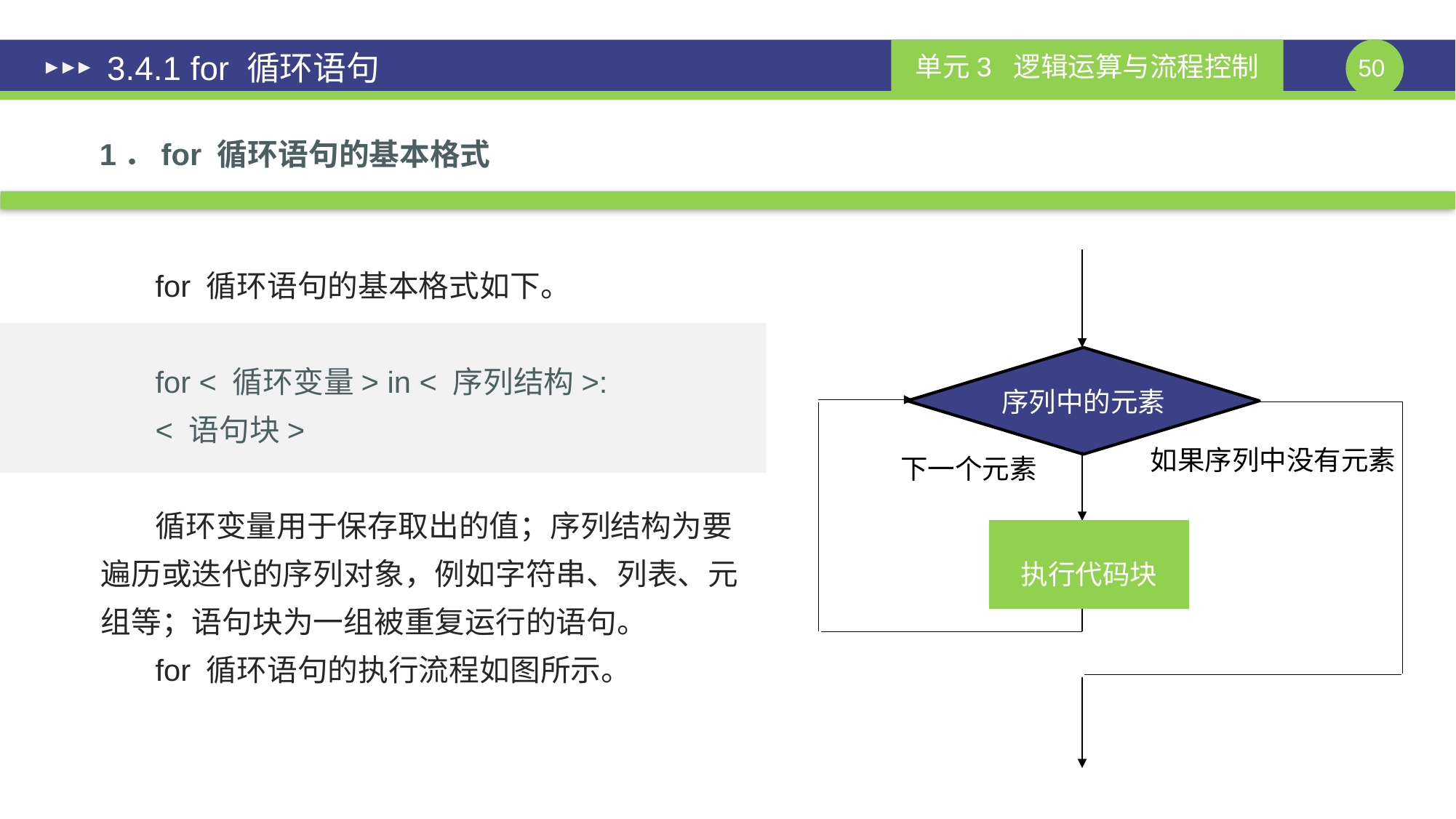

# 3.4.1 for 循环语句
1．for 循环语句的基本格式

for 循环语句的基本格式如下。

for < 循环变量> in < 序列结构>:
< 语句块>

循环变量用于保存取出的值；序列结构为要遍历或迭代的序列对象，例如字符串、列表、元组等；语句块为一组被重复运行的语句。
for 循环语句的执行流程如图所示。
序列中的元素

执行代码块
如果序列中没有元素
下一个元素